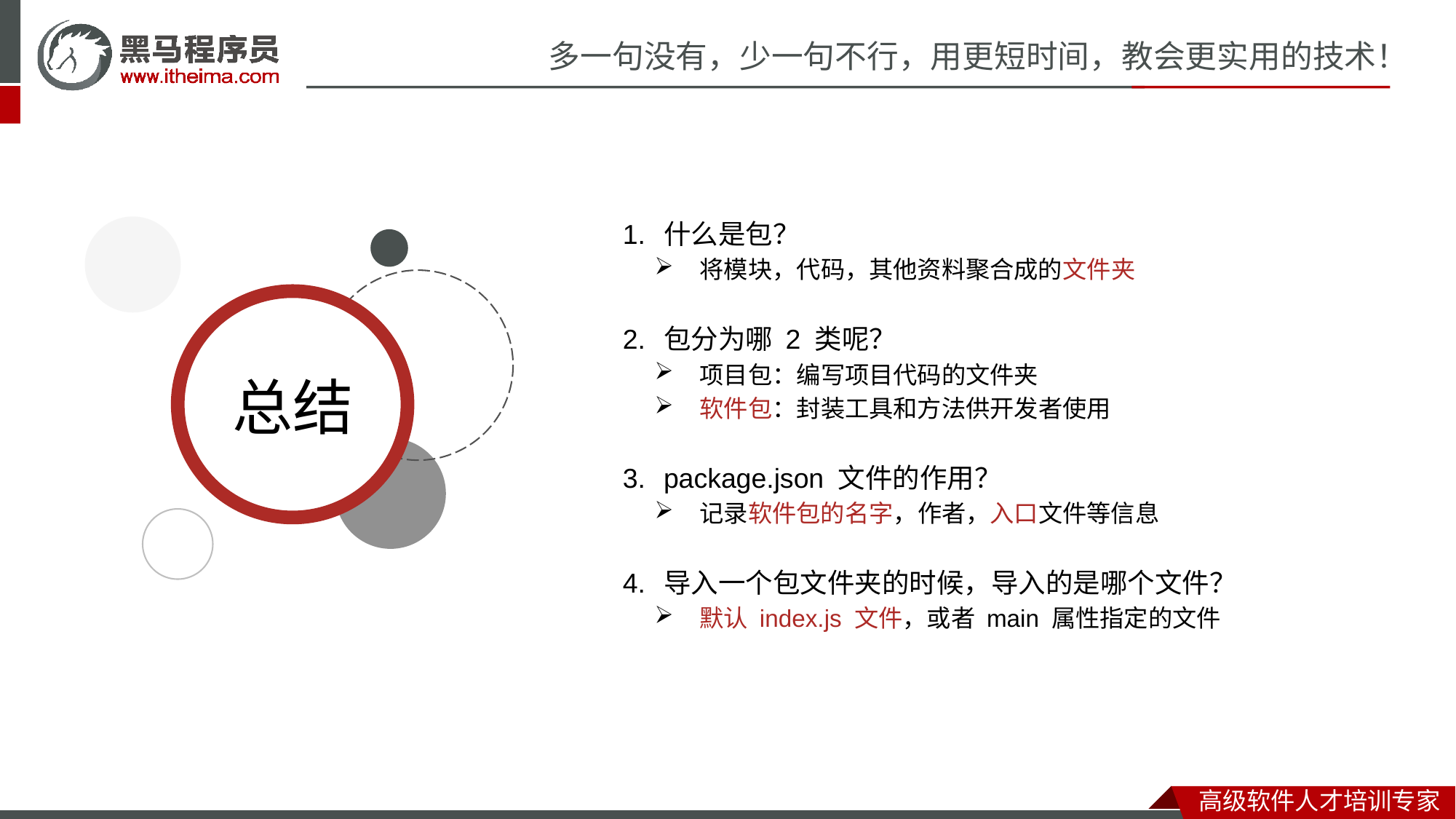

什么是包？
 将模块，代码，其他资料聚合成的文件夹
包分为哪 2 类呢？
 项目包：编写项目代码的文件夹
 软件包：封装工具和方法供开发者使用
package.json 文件的作用？
 记录软件包的名字，作者，入口文件等信息
导入一个包文件夹的时候，导入的是哪个文件？
 默认 index.js 文件，或者 main 属性指定的文件